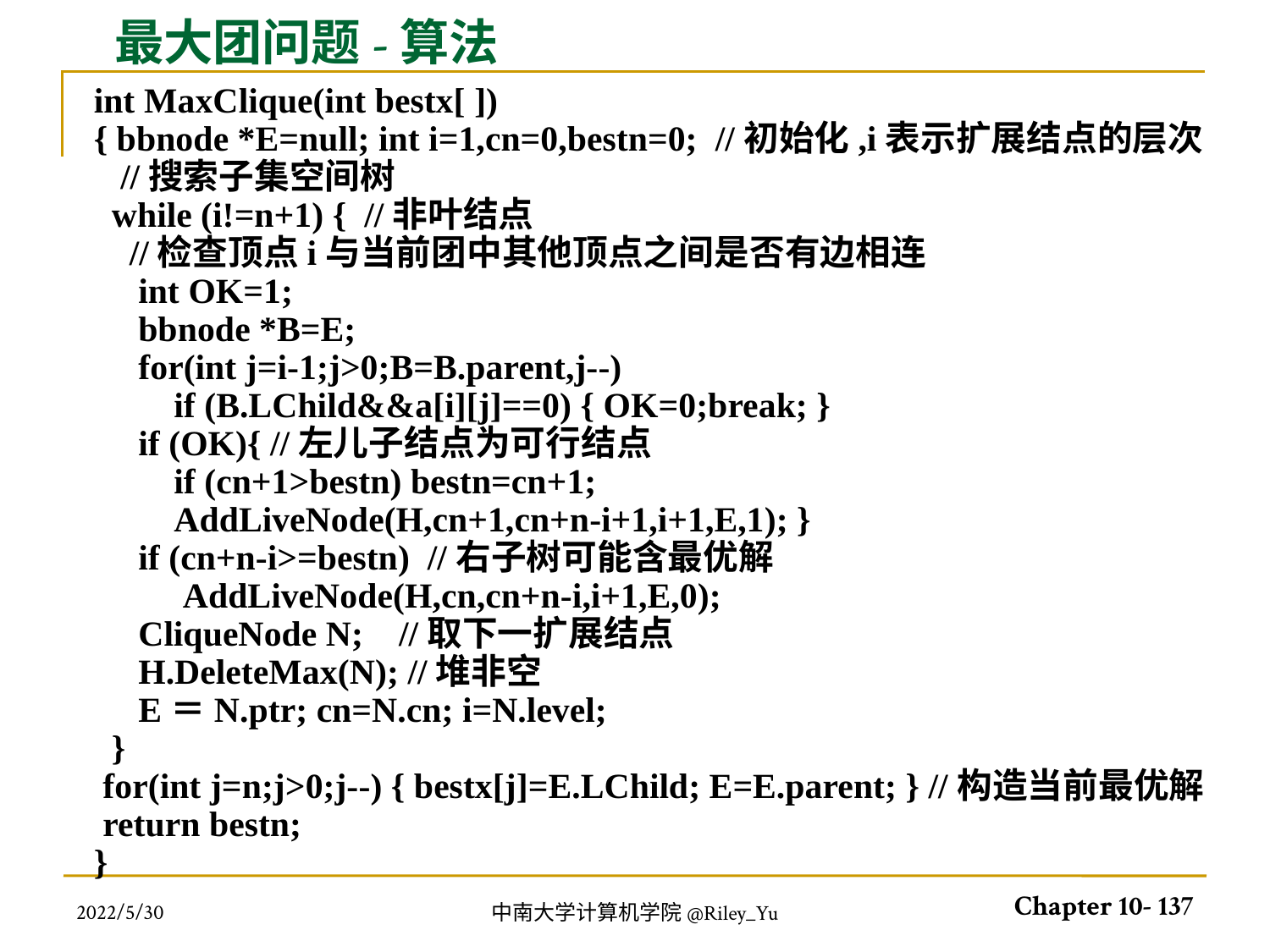

# 最大团问题-算法
int MaxClique(int bestx[ ])
{ bbnode *E=null; int i=1,cn=0,bestn=0;  //初始化,i表示扩展结点的层次
   //搜索子集空间树
  while (i!=n+1) {  //非叶结点
    //检查顶点i与当前团中其他顶点之间是否有边相连
     int OK=1;
     bbnode *B=E;
     for(int j=i-1;j>0;B=B.parent,j--)
         if (B.LChild&&a[i][j]==0) { OK=0;break; }
     if (OK){ //左儿子结点为可行结点
         if (cn+1>bestn) bestn=cn+1;
         AddLiveNode(H,cn+1,cn+n-i+1,i+1,E,1); }
     if (cn+n-i>=bestn)  //右子树可能含最优解
          AddLiveNode(H,cn,cn+n-i,i+1,E,0);
     CliqueNode N;    //取下一扩展结点
     H.DeleteMax(N); //堆非空
     E＝N.ptr; cn=N.cn; i=N.level;
  }
 for(int j=n;j>0;j--) { bestx[j]=E.LChild; E=E.parent; } //构造当前最优解
 return bestn;
}
2022/5/30
Chapter 10- 137
中南大学计算机学院@Riley_Yu